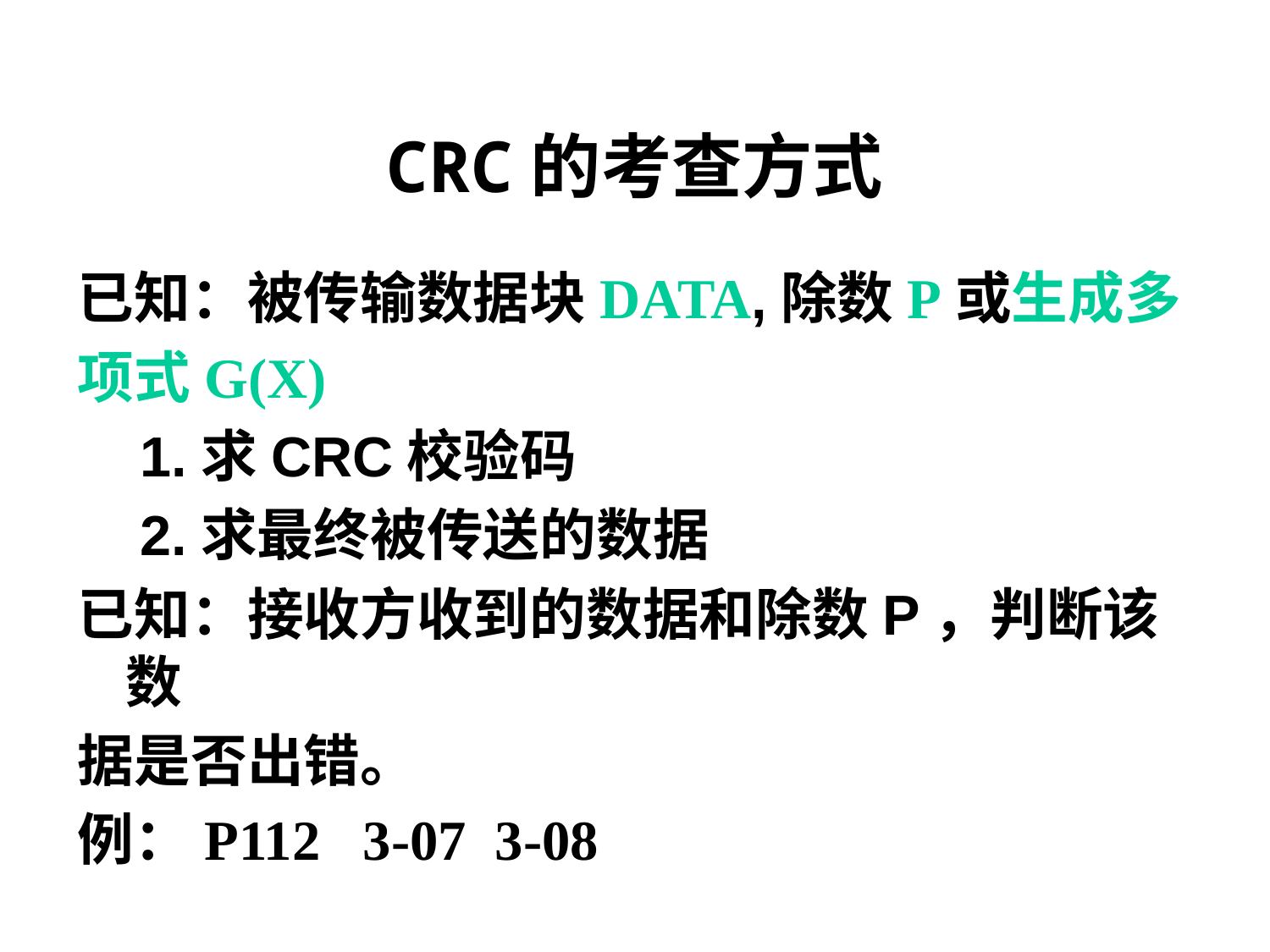

# CRC的考查方式
已知：被传输数据块DATA,除数P或生成多
项式G(X)
    1.求CRC校验码
    2.求最终被传送的数据
已知：接收方收到的数据和除数P，判断该数
据是否出错。
例：P112   3-07  3-08